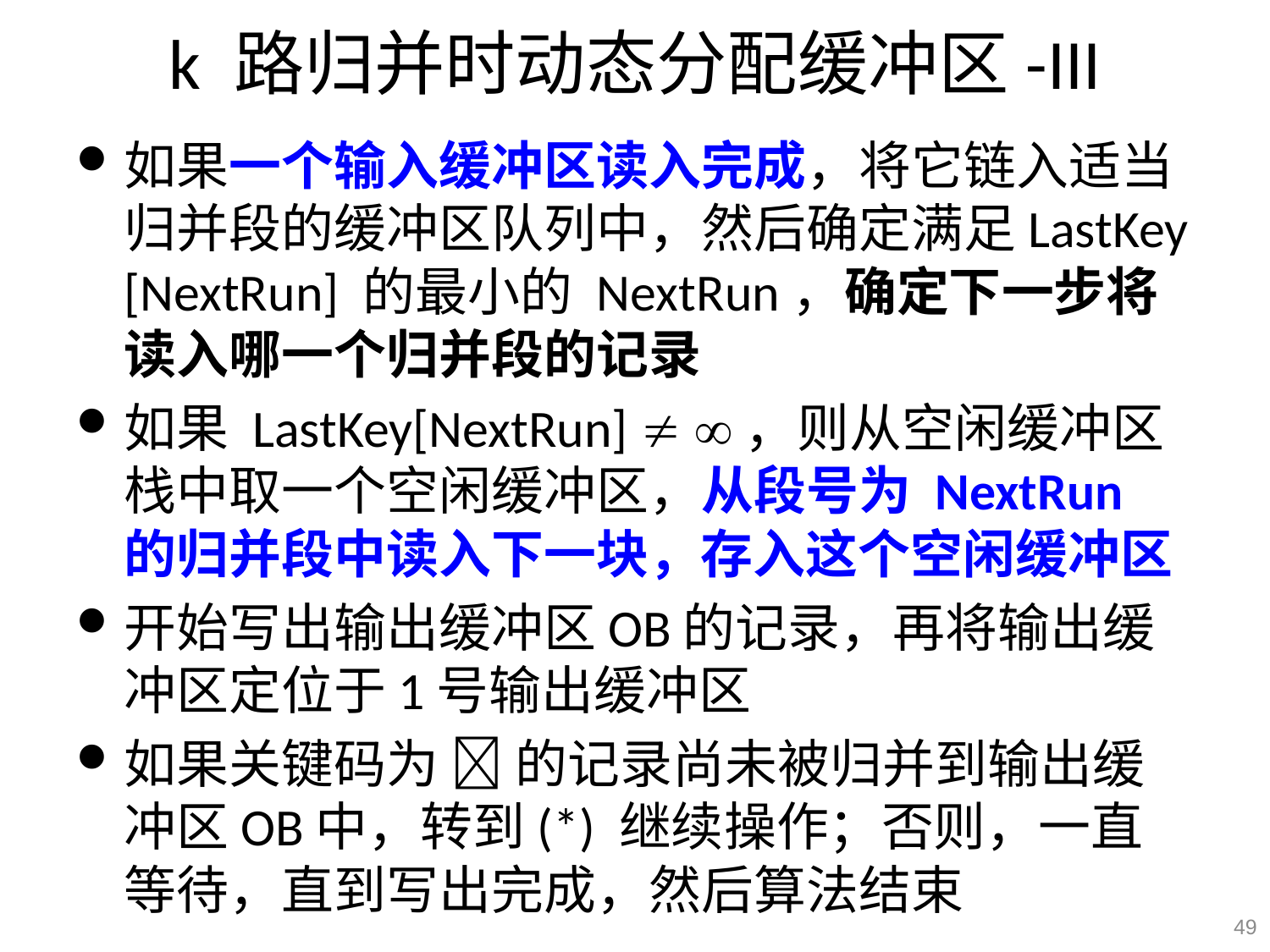

# k 路归并时动态分配缓冲区-III
如果一个输入缓冲区读入完成，将它链入适当归并段的缓冲区队列中，然后确定满足LastKey [NextRun] 的最小的 NextRun，确定下一步将读入哪一个归并段的记录
如果 LastKey[NextRun] ≠ ∞，则从空闲缓冲区栈中取一个空闲缓冲区，从段号为 NextRun 的归并段中读入下一块，存入这个空闲缓冲区
开始写出输出缓冲区OB的记录，再将输出缓冲区定位于1号输出缓冲区
如果关键码为 ∞ 的记录尚未被归并到输出缓冲区OB中，转到(*) 继续操作；否则，一直等待，直到写出完成，然后算法结束
49